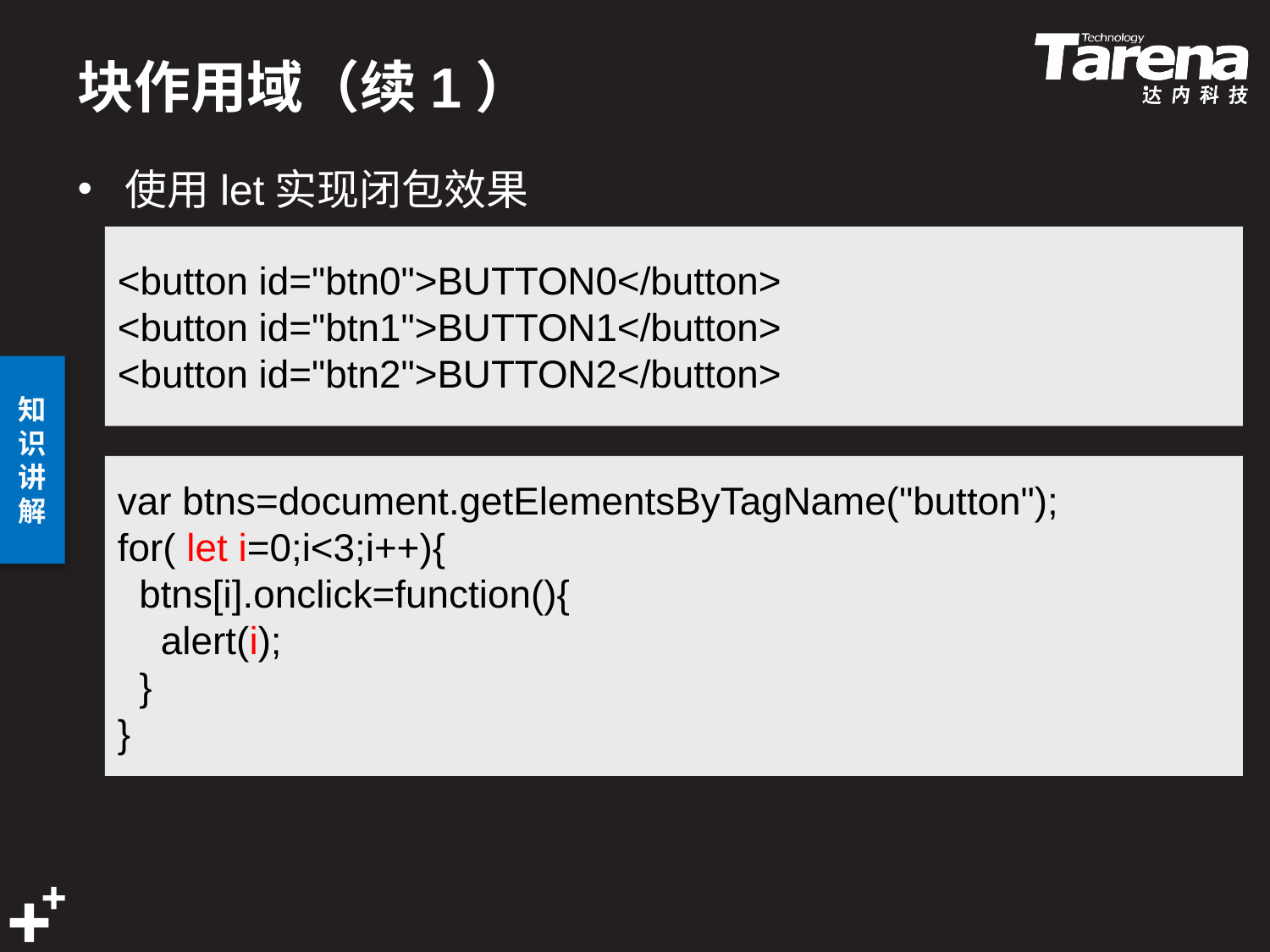

# 块作用域（续1）
使用let实现闭包效果
<button id="btn0">BUTTON0</button>
<button id="btn1">BUTTON1</button>
<button id="btn2">BUTTON2</button>
var btns=document.getElementsByTagName("button");
for( let i=0;i<3;i++){
  btns[i].onclick=function(){
    alert(i);
  }
}